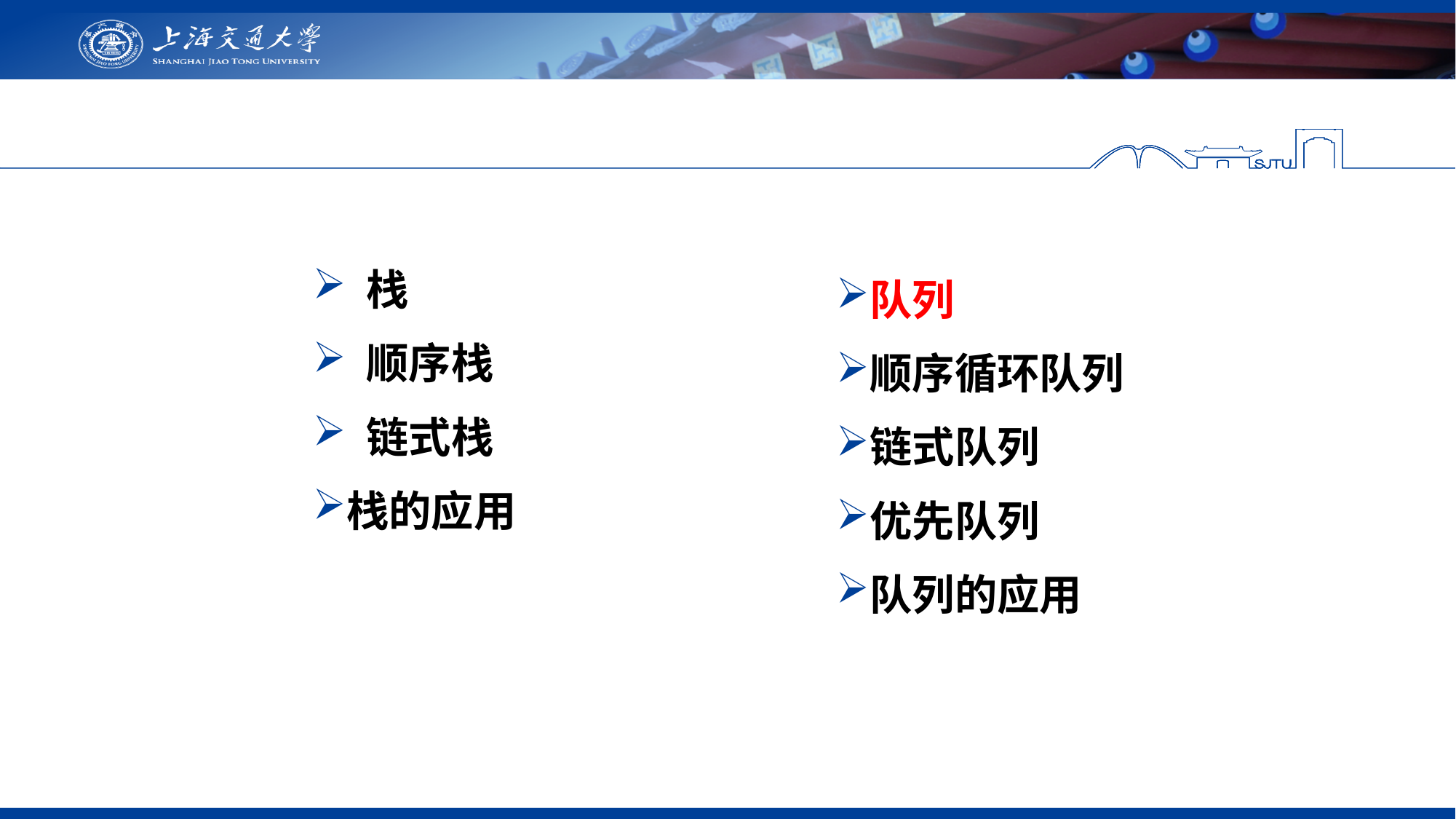

栈
 顺序栈
 链式栈
栈的应用
队列
顺序循环队列
链式队列
优先队列
队列的应用